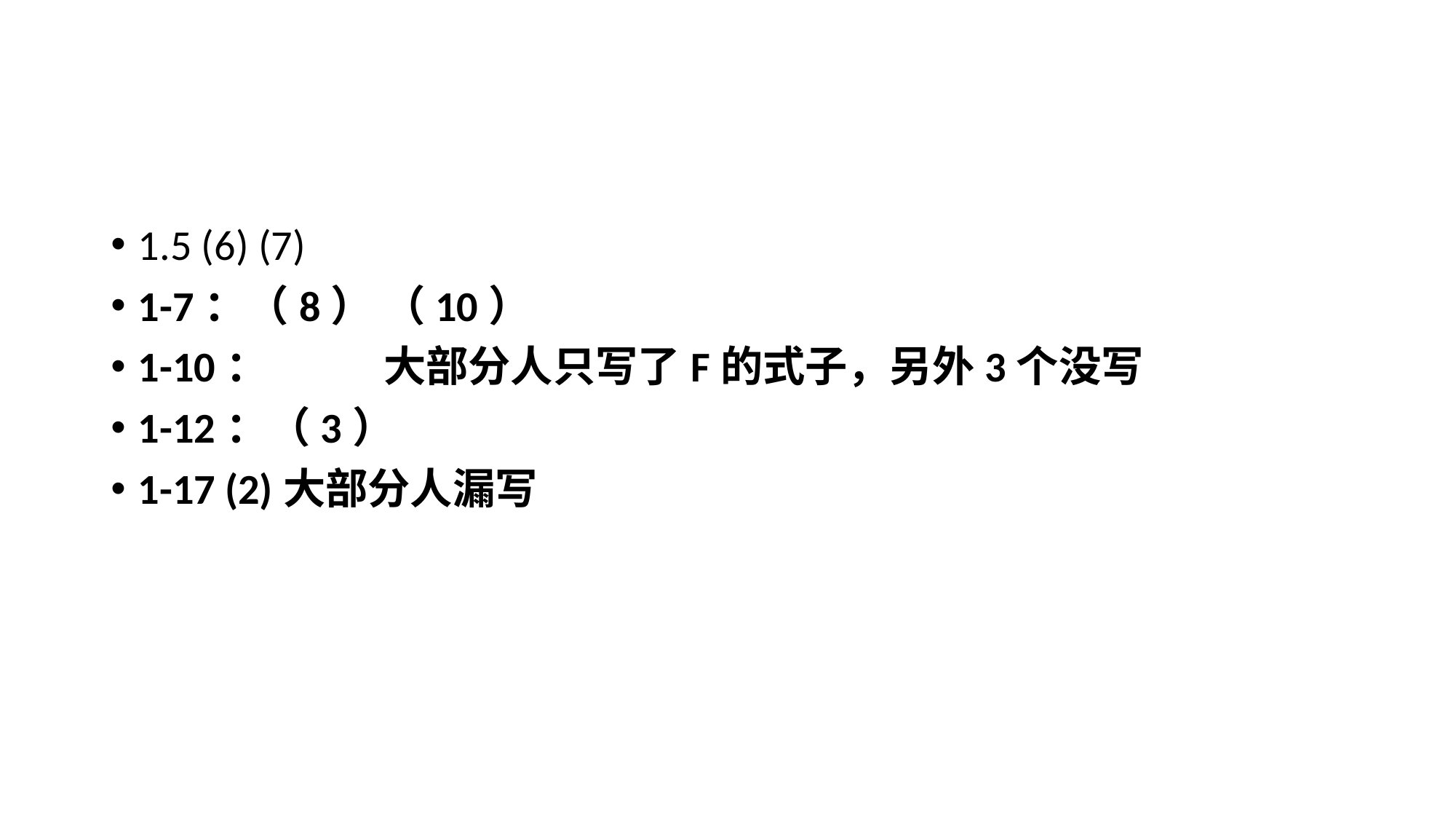

#
1.5 (6) (7)
1-7：（8） （10）
1-10：            大部分人只写了F的式子，另外3个没写
1-12：（3）
1-17 (2)大部分人漏写